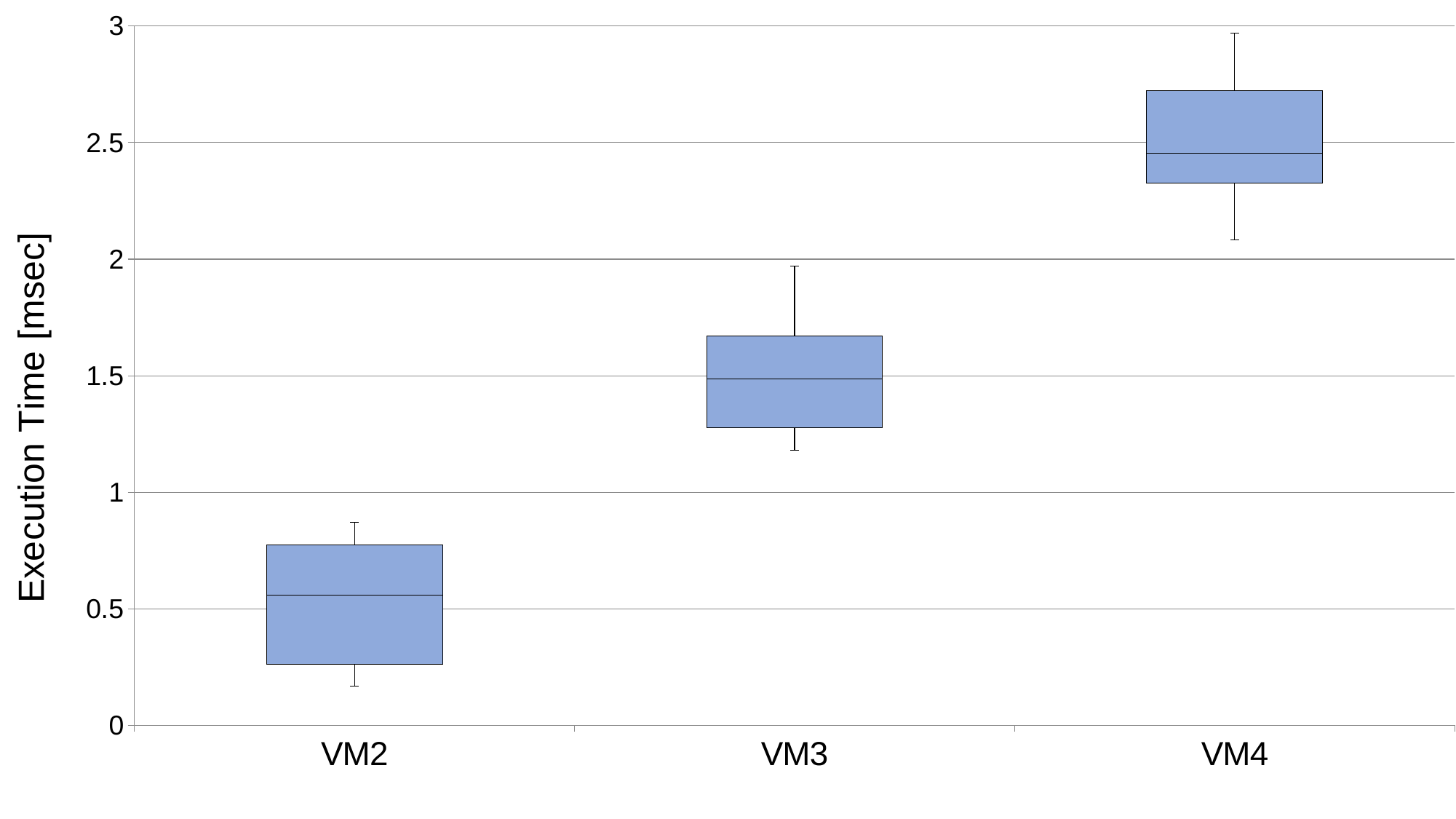

### Chart

| Category | 箱の境界1 | 中央線 | 箱の境界2 |
|---|---|---|---|
| VM2 | 0.2605 | 0.299 | 0.21350000000000002 |
| VM3 | 1.27575 | 0.21125000000000016 | 0.18199999999999994 |
| VM4 | 2.32725 | 0.12775000000000025 | 0.26774999999999993 |